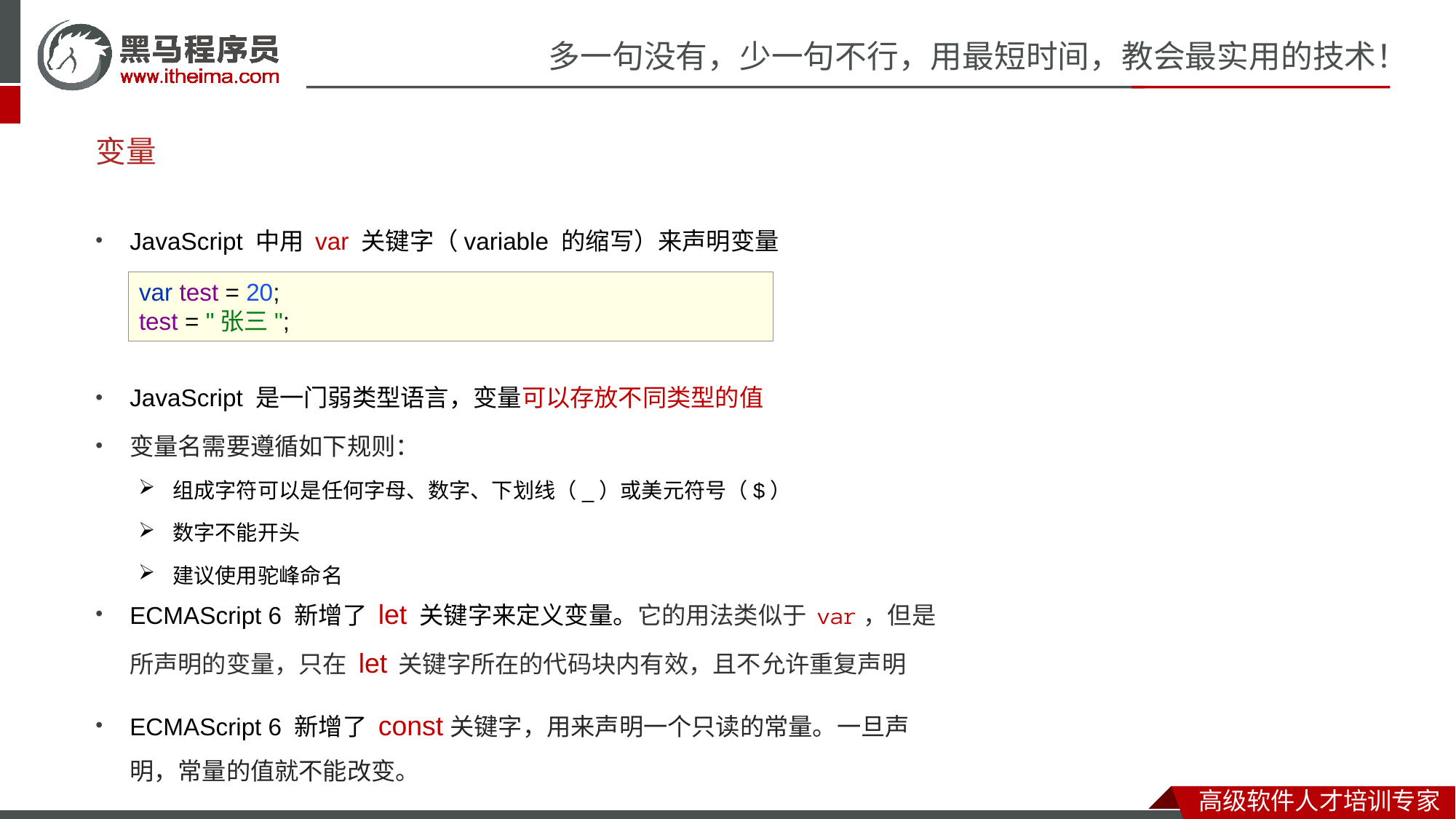

# 变量
JavaScript 中用 var 关键字（variable 的缩写）来声明变量
var test = 20;
test = "张三";
JavaScript 是一门弱类型语言，变量可以存放不同类型的值
变量名需要遵循如下规则：
组成字符可以是任何字母、数字、下划线（_）或美元符号（$）
数字不能开头
建议使用驼峰命名

ECMAScript 6 新增了 let 关键字来定义变量。它的用法类似于 var，但是所声明的变量，只在 let 关键字所在的代码块内有效，且不允许重复声明
ECMAScript 6 新增了 const关键字，用来声明一个只读的常量。一旦声明，常量的值就不能改变。